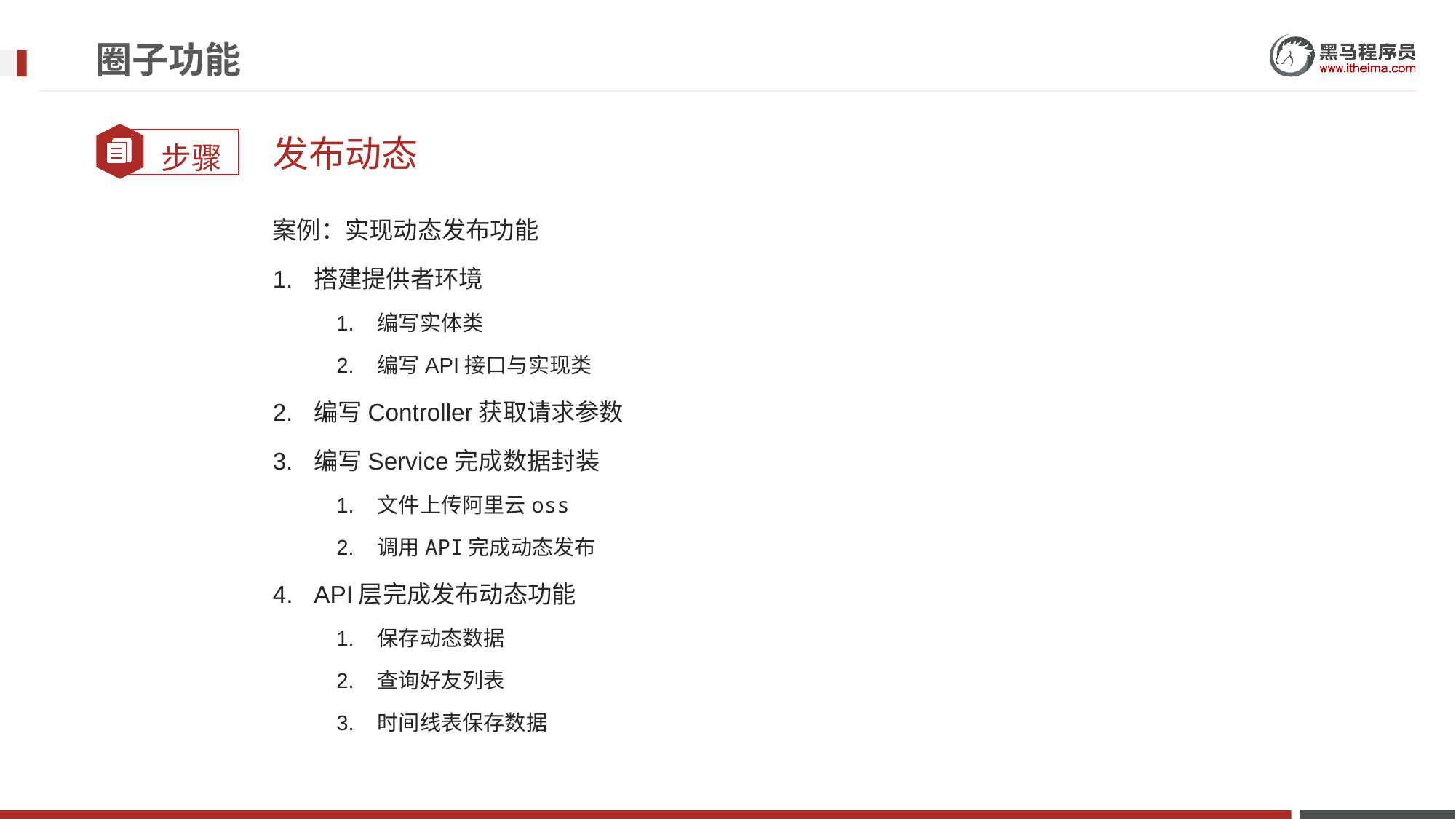

# 圈子功能
发布动态
案例：实现动态发布功能
搭建提供者环境
编写实体类
编写API接口与实现类
编写Controller获取请求参数
编写Service完成数据封装
文件上传阿里云oss
调用API完成动态发布
API层完成发布动态功能
保存动态数据
查询好友列表
时间线表保存数据